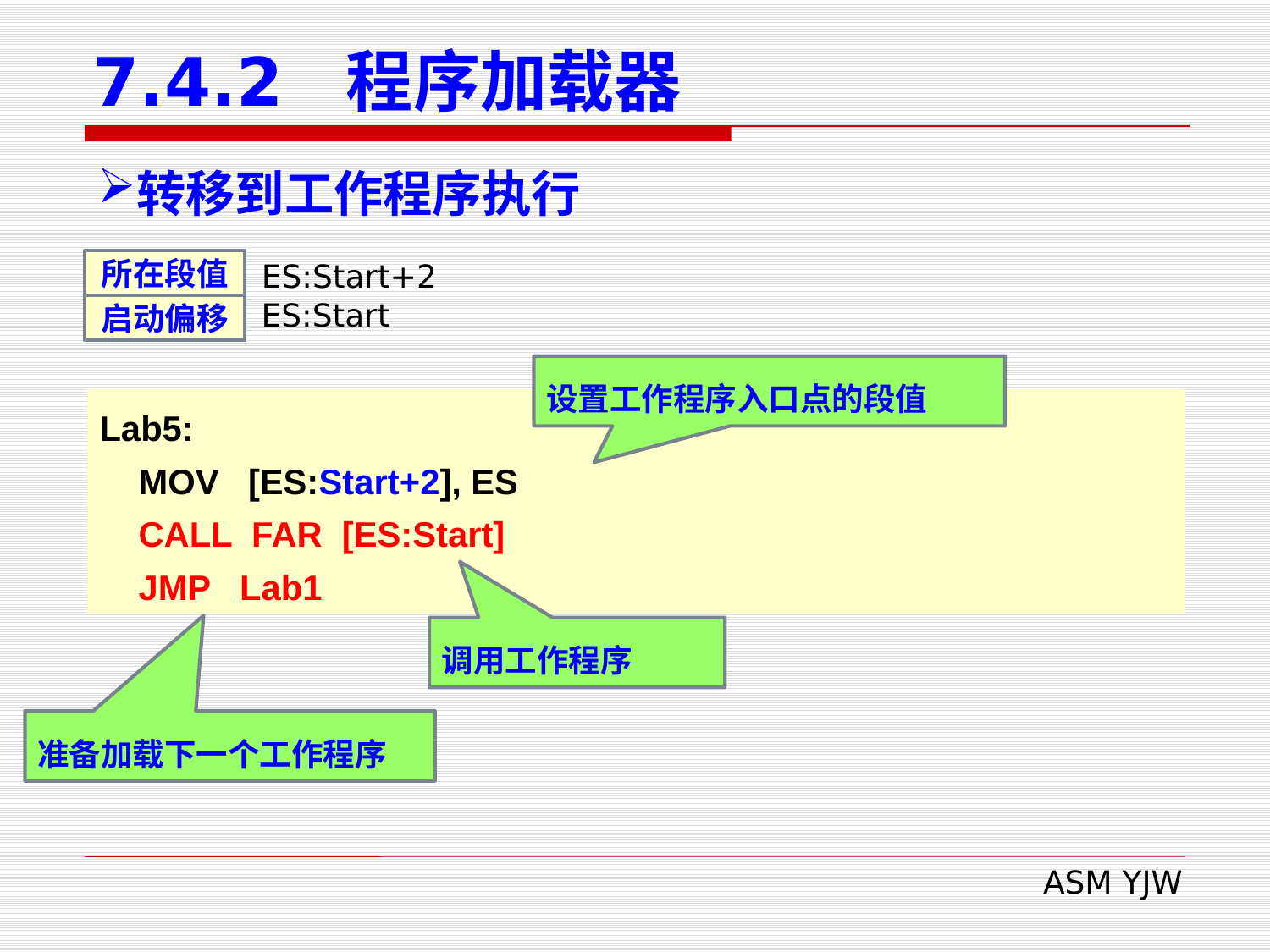

# 7.4.2  程序加载器
转移到工作程序执行
所在段值
ES:Start+2
ES:Start
启动偏移
设置工作程序入口点的段值
Lab5:
    MOV   [ES:Start+2], ES
    CALL  FAR  [ES:Start]
    JMP   Lab1
调用工作程序
准备加载下一个工作程序